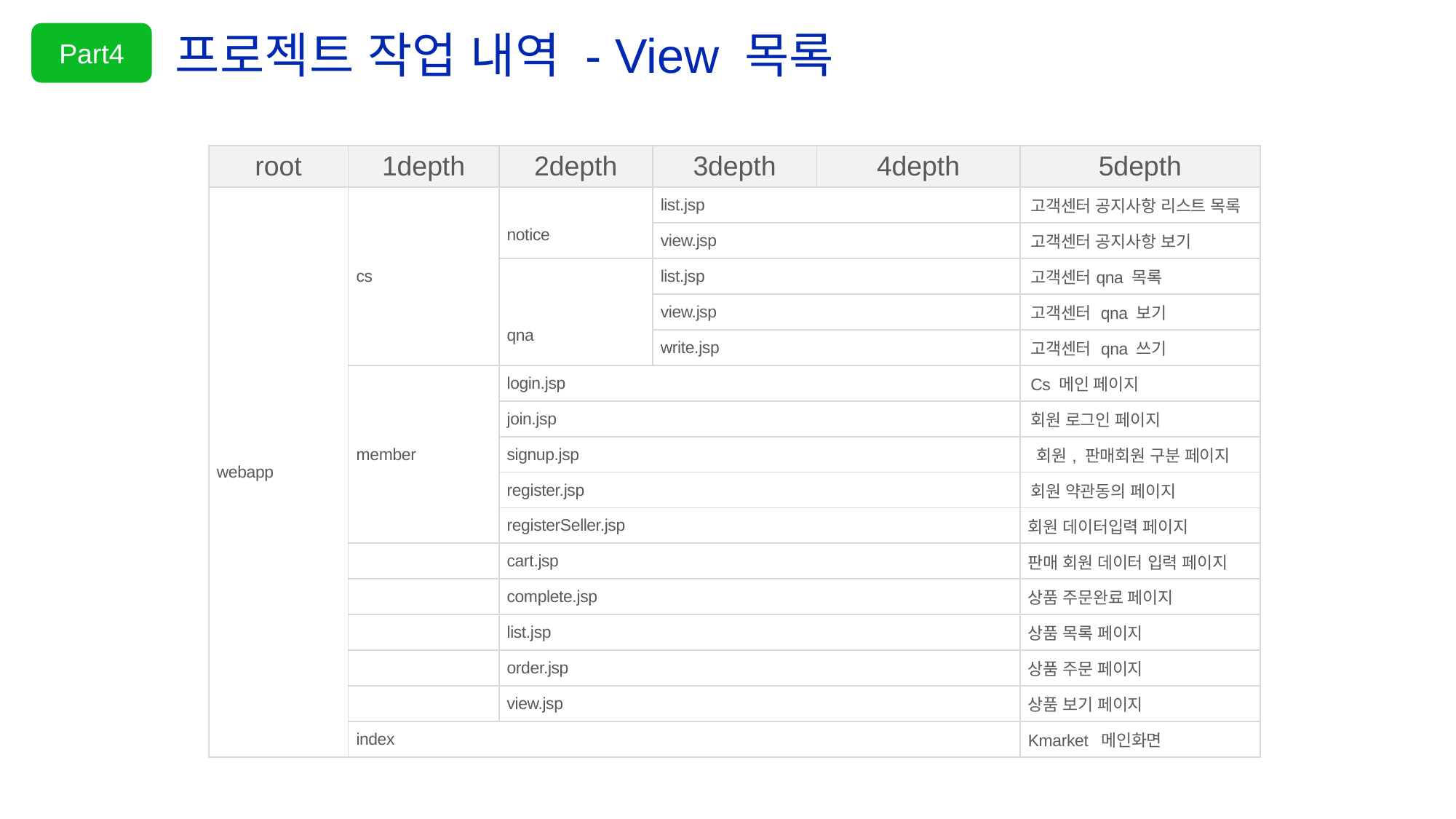

# 프로젝트 작업 내역 - View 목록
Part4
| root | 1depth | 2depth | 3depth | 4depth | 5depth |
| --- | --- | --- | --- | --- | --- |
| webapp | cs | notice | list.jsp |  | 고객센터 공지사항 리스트 목록 |
|  |  |  | view.jsp |  | 고객센터 공지사항 보기 |
|  |  | qna | list.jsp |  | 고객센터qna 목록 |
|  |  |  | view.jsp |  | 고객센터 qna 보기 |
|  |  |  | write.jsp |  | 고객센터 qna 쓰기 |
|  | member | login.jsp |  |  | Cs 메인 페이지 |
|  |  | join.jsp |  |  | 회원 로그인 페이지 |
|  |  | signup.jsp |  |  | 회원, 판매회원 구분 페이지 |
|  |  | register.jsp |  |  | 회원 약관동의 페이지 |
|  |  | registerSeller.jsp |  |  | 회원 데이터입력 페이지 |
|  |  | cart.jsp |  |  | 판매 회원 데이터 입력 페이지 |
|  |  | complete.jsp |  |  | 상품 주문완료 페이지 |
|  |  | list.jsp |  |  | 상품 목록 페이지 |
|  |  | order.jsp |  |  | 상품 주문 페이지 |
|  |  | view.jsp |  |  | 상품 보기 페이지 |
|  | index |  |  |  | Kmarket 메인화면 |